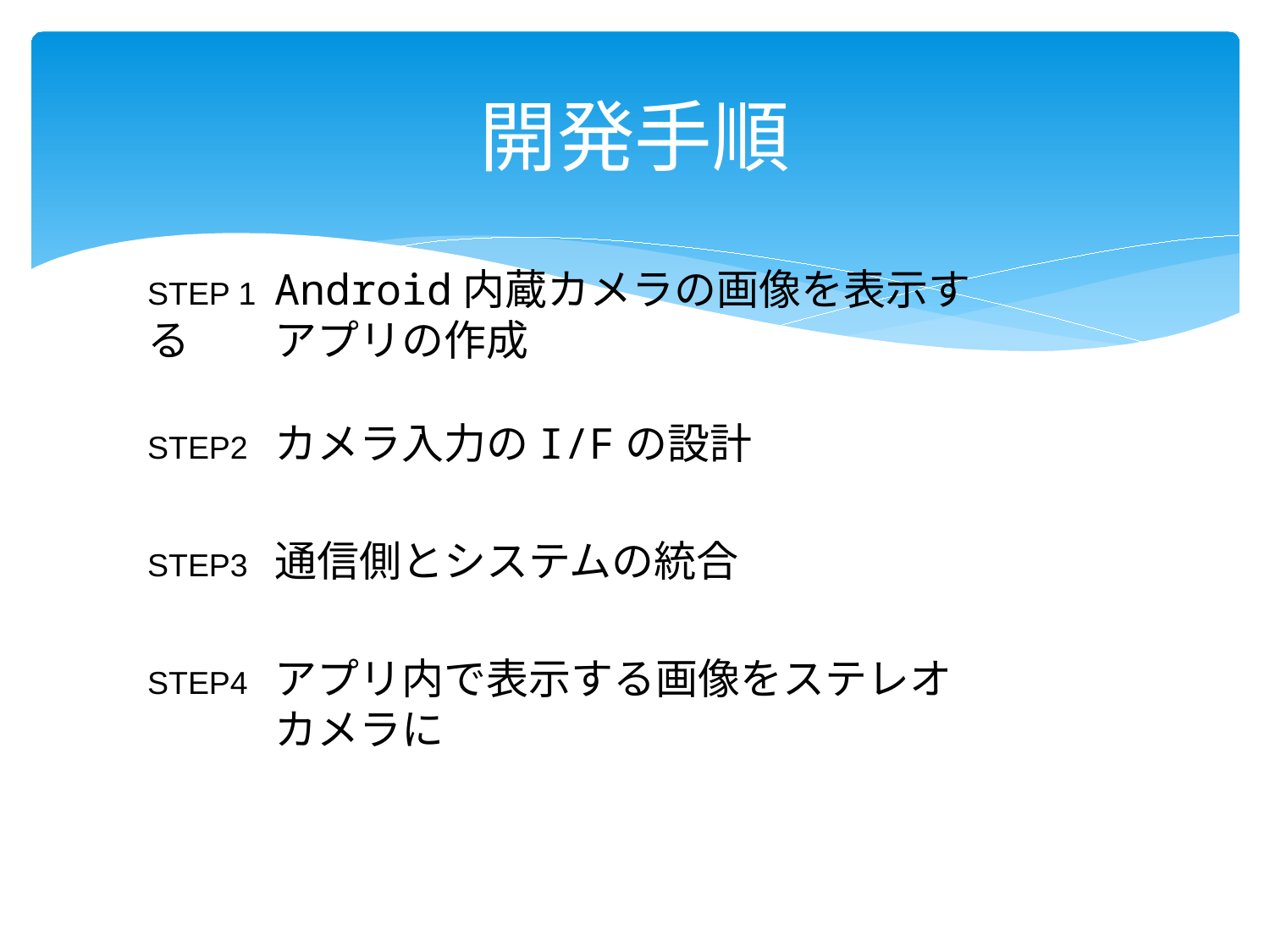

# 開発手順
STEP 1	Android内蔵カメラの画像を表示する	アプリの作成
STEP2	カメラ入力のI/Fの設計
STEP3	通信側とシステムの統合
STEP4	アプリ内で表示する画像をステレオ
	カメラに